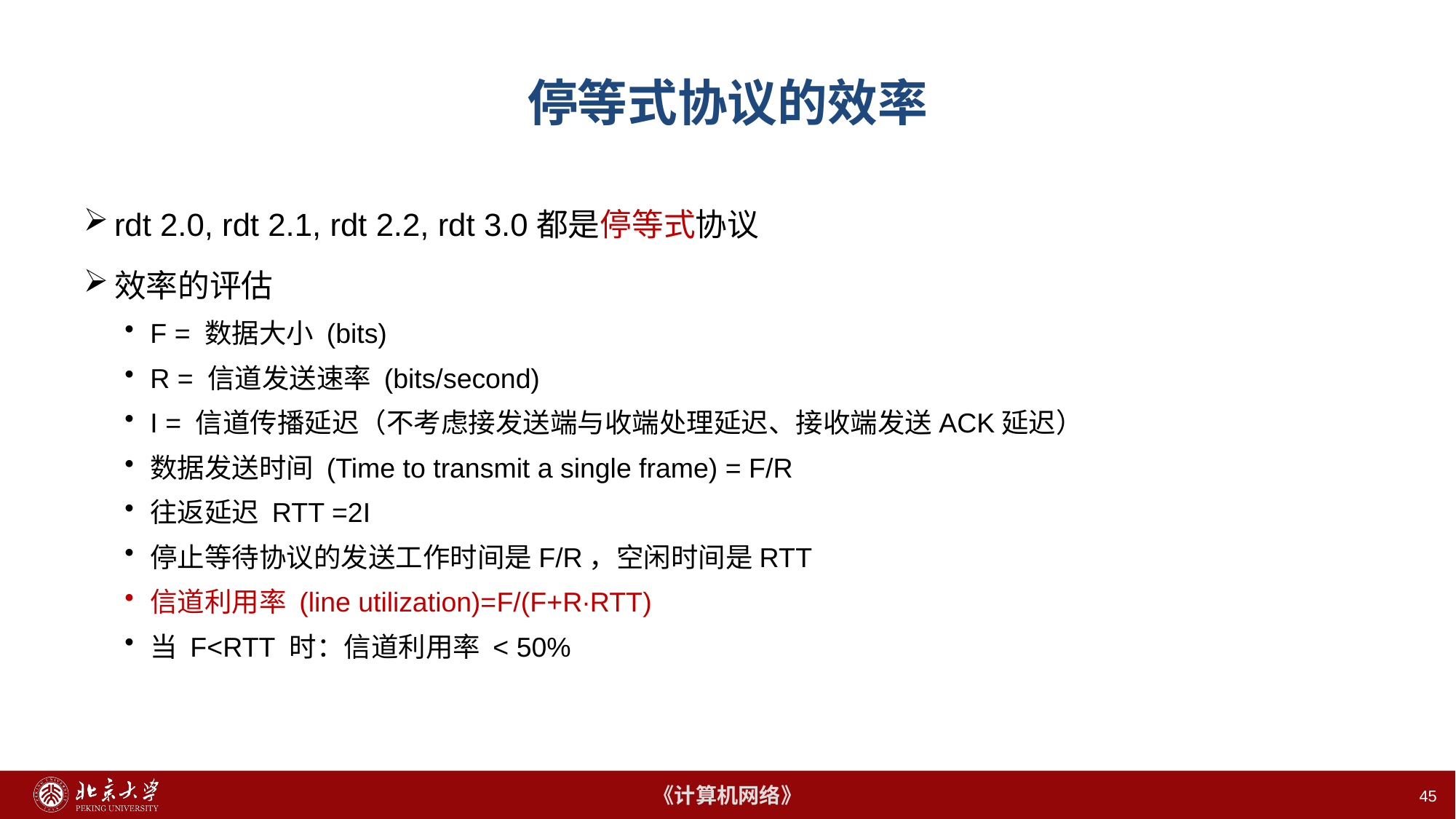

45
# 停等式协议的效率
rdt 2.0, rdt 2.1, rdt 2.2, rdt 3.0都是停等式协议
效率的评估
F = 数据大小 (bits)
R = 信道发送速率 (bits/second)
I = 信道传播延迟（不考虑接发送端与收端处理延迟、接收端发送ACK延迟）
数据发送时间 (Time to transmit a single frame) = F/R
往返延迟 RTT =2I
停止等待协议的发送工作时间是F/R，空闲时间是RTT
信道利用率 (line utilization)=F/(F+R∙RTT)
当 F<RTT 时：信道利用率 < 50%